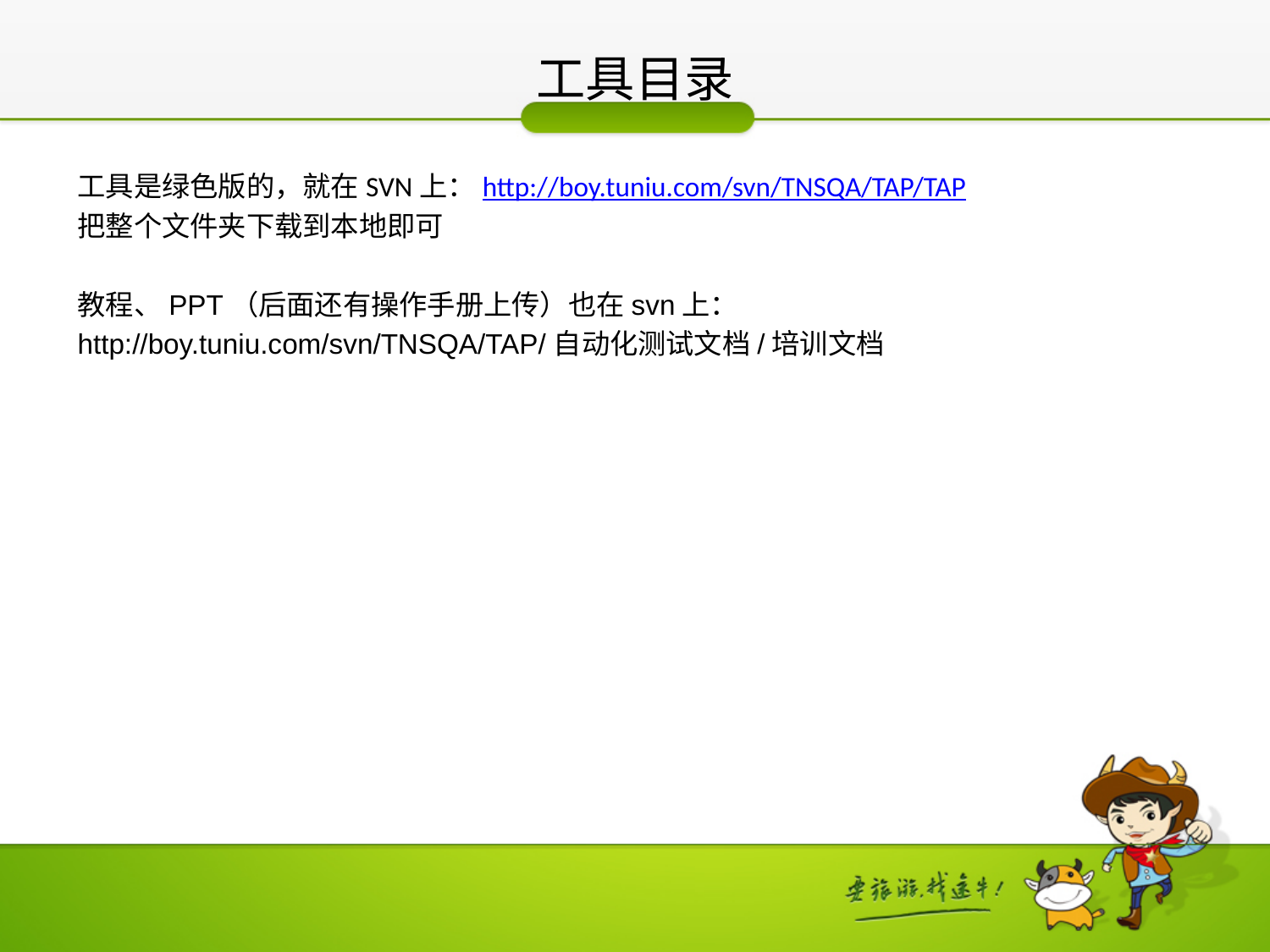

# 工具目录
工具是绿色版的，就在SVN上：http://boy.tuniu.com/svn/TNSQA/TAP/TAP
把整个文件夹下载到本地即可

教程、PPT（后面还有操作手册上传）也在svn上：
http://boy.tuniu.com/svn/TNSQA/TAP/自动化测试文档/培训文档